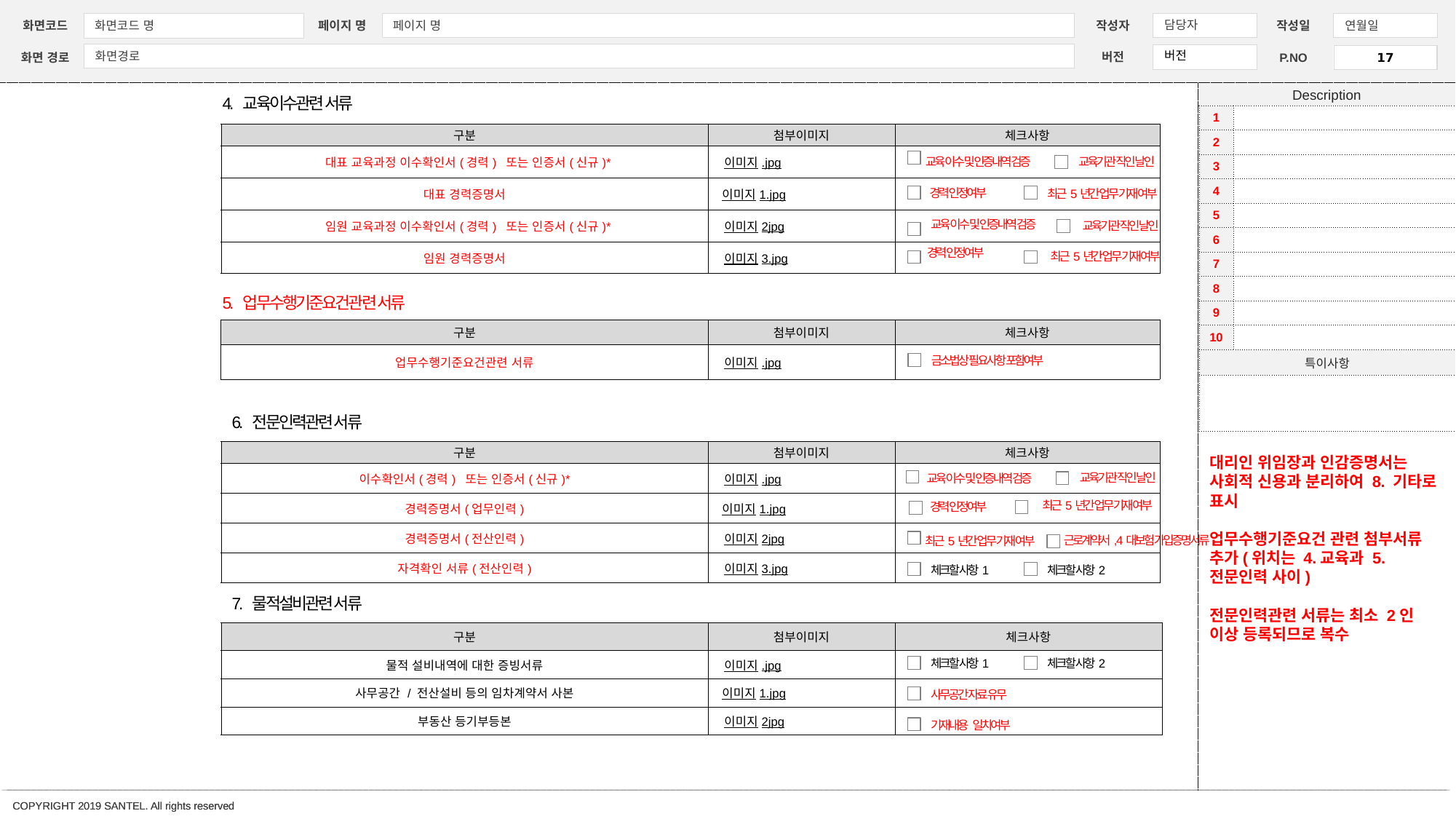

4.  교육이수관련 서류
| 1 |  |
| --- | --- |
| 2 |  |
| 3 |  |
| 4 |  |
| 5 |  |
| 6 |  |
| 7 |  |
| 8 |  |
| 9 |  |
| 10 |  |
| 특이사항 |  |
|  |  |
| 구분 | 첨부이미지 | 체크사항 |
| --- | --- | --- |
| 대표 교육과정 이수확인서(경력) 또는 인증서(신규)\* | 이미지.jpg |  |
| 대표 경력증명서 | 이미지1.jpg |  |
| 임원 교육과정 이수확인서(경력) 또는 인증서(신규)\* | 이미지2jpg |  |
| 임원 경력증명서 | 이미지3.jpg |  |
교육기관 직인 날인
교육 이수 및 인증내역 검증

경력 인정여부
최근5년간 업무 기재 여부

교육 이수 및 인증내역 검증
교육기관 직인 날인

경력 인정여부
최근5년간 업무 기재 여부

5.  업무수행기준요건관련 서류
| 구분 | 첨부이미지 | 체크사항 |
| --- | --- | --- |
| 업무수행기준요건관련 서류 | 이미지.jpg |  |
금소법상 필요사항 포함여부

6.  전문인력관련 서류

대리인 위임장과 인감증명서는 사회적 신용과 분리하여 8. 기타로 표시

업무수행기준요건 관련 첨부서류 추가(위치는 4.교육과 5.전문인력 사이)

전문인력관련 서류는 최소 2인 이상 등록되므로 복수
| 구분 | 첨부이미지 | 체크사항 |
| --- | --- | --- |
| 이수확인서(경력) 또는 인증서(신규)\* | 이미지.jpg |  |
| 경력증명서(업무인력) | 이미지1.jpg |  |
| 경력증명서(전산인력) | 이미지2jpg |  |
| 자격확인 서류(전산인력) | 이미지3.jpg |  |
교육기관 직인 날인
교육 이수 및 인증내역 검증

최근5년간 업무 기재 여부
경력 인정여부

근로계약서, 4대보험 가입증명서류
최근5년간 업무 기재 여부

체크할 사항1
체크할 사항2

7.  물적설비관련 서류
| 구분 | 첨부이미지 | 체크사항 |
| --- | --- | --- |
| 물적 설비내역에 대한 증빙서류 | 이미지.jpg |  |
| 사무공간 / 전산설비 등의 임차계약서 사본 | 이미지1.jpg |  |
| 부동산 등기부등본 | 이미지2jpg |  |
체크할 사항1
체크할 사항2

사무공간 자료 유무

기재내용 일치여부